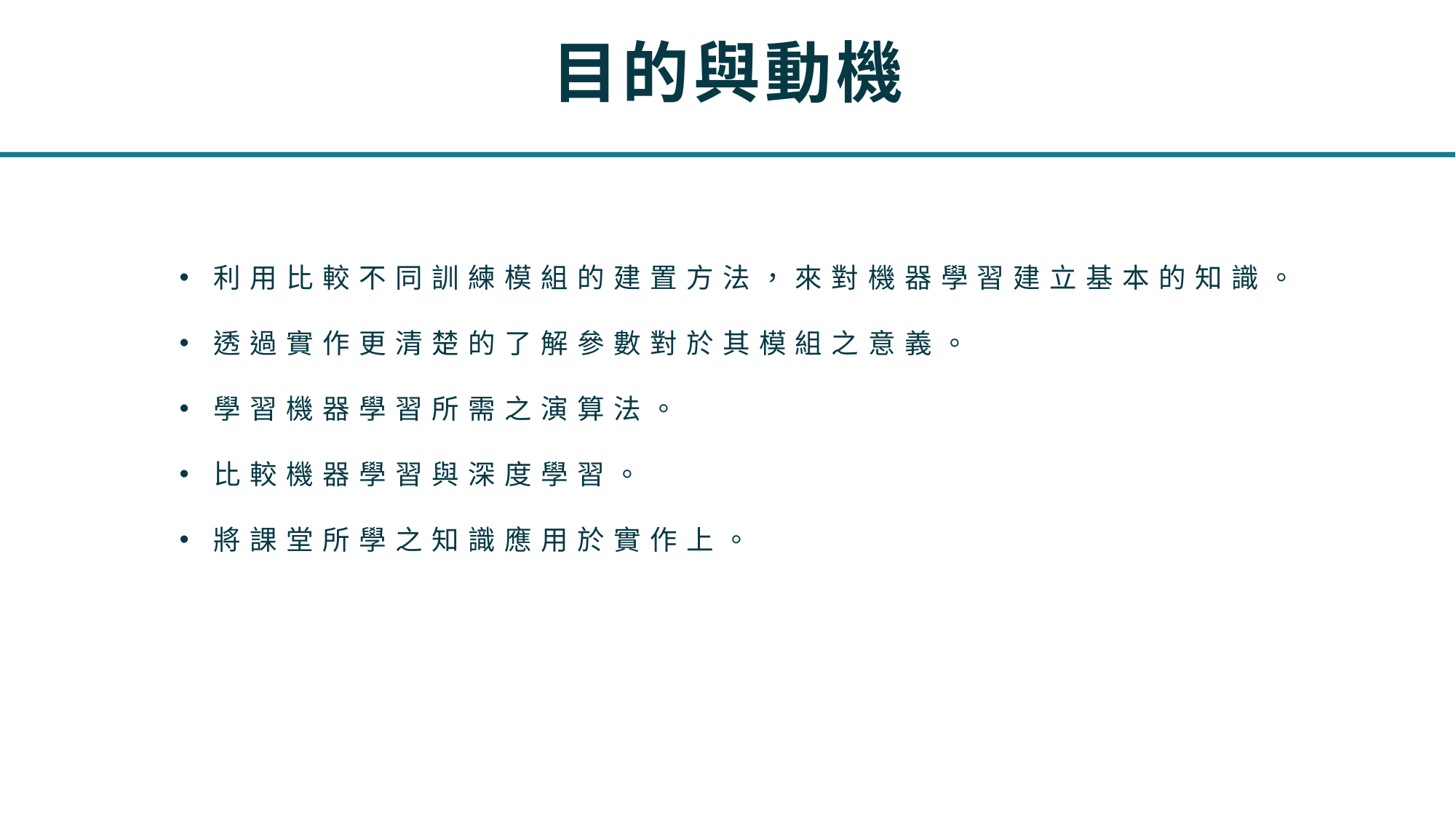

# 目的與動機
利用比較不同訓練模組的建置方法，來對機器學習建立基本的知識。

透過實作更清楚的了解參數對於其模組之意義。

學習機器學習所需之演算法。

比較機器學習與深度學習。

將課堂所學之知識應用於實作上。